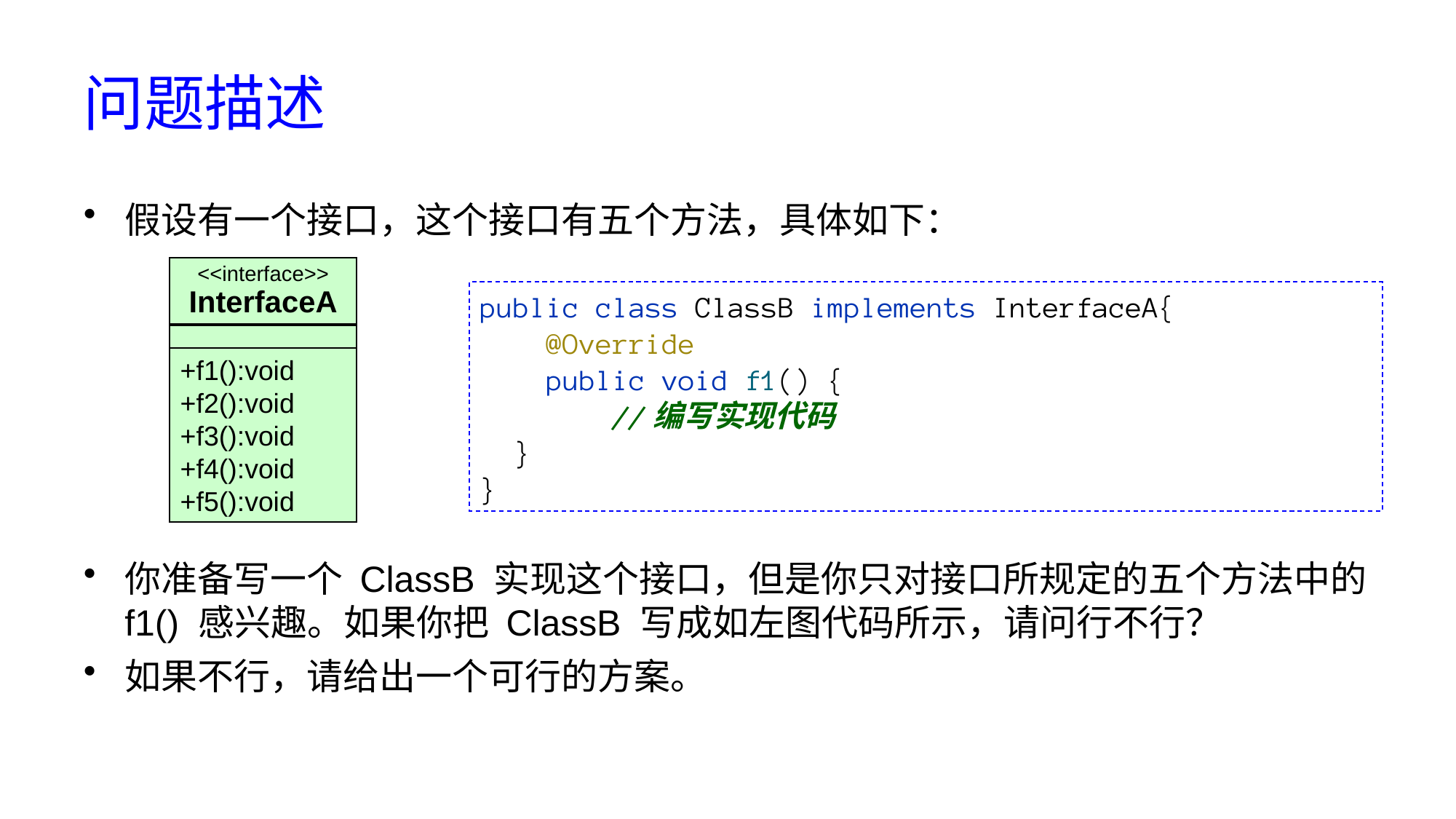

# 问题描述
假设有一个接口，这个接口有五个方法，具体如下：

你准备写一个 ClassB 实现这个接口，但是你只对接口所规定的五个方法中的f1() 感兴趣。如果你把 ClassB 写成如左图代码所示，请问行不行？
如果不行，请给出一个可行的方案。
<<interface>>
InterfaceA
public class ClassB implements InterfaceA{
    @Override
    public void f1() {
        //编写实现代码
    }
}

+f1():void
+f2():void
+f3():void
+f4():void
+f5():void
34